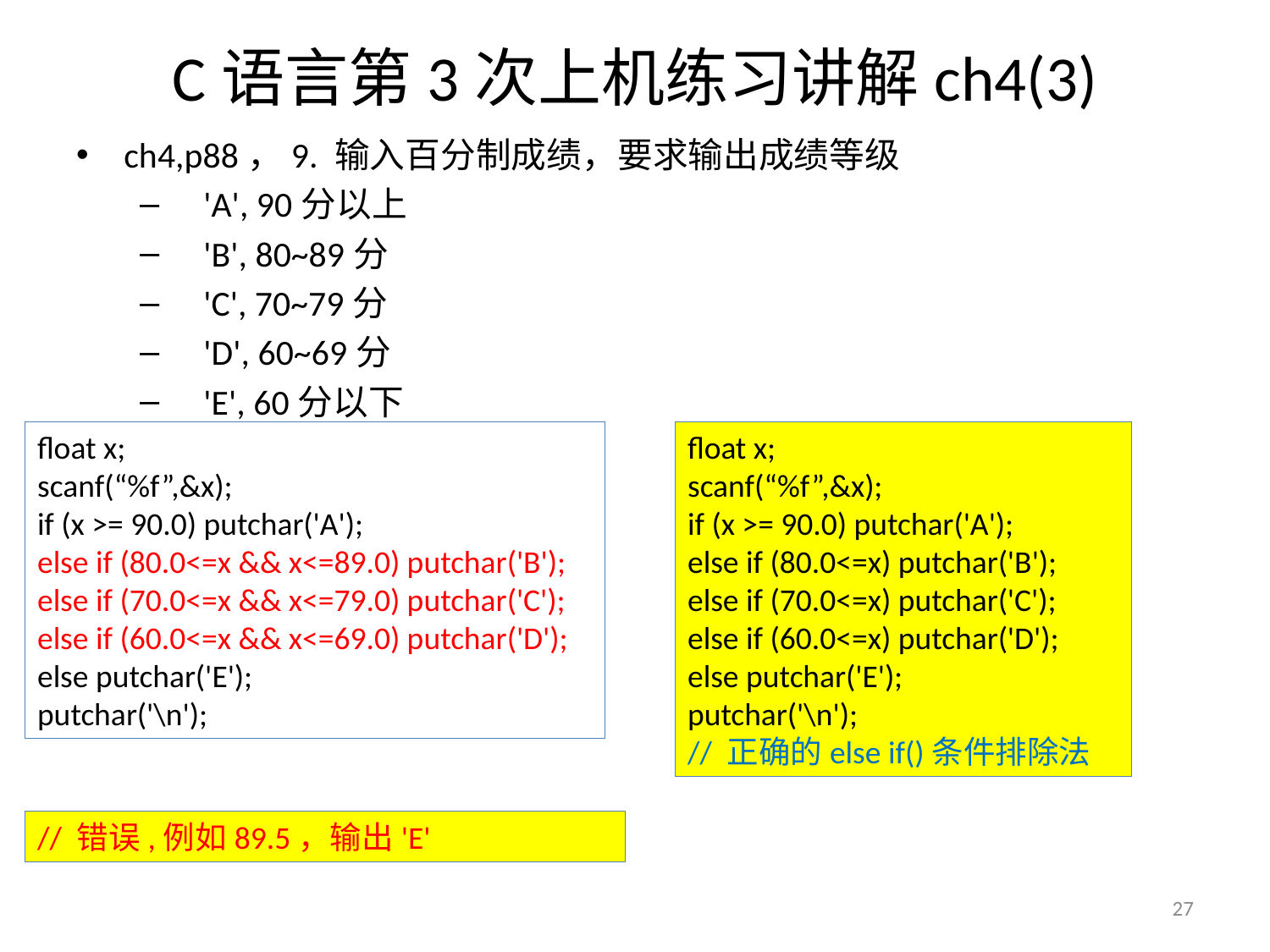

# C语言第3次上机练习讲解ch4(3)
ch4,p88，9. 输入百分制成绩，要求输出成绩等级
   'A', 90分以上
   'B', 80~89分
   'C', 70~79分
   'D', 60~69分
   'E', 60分以下

float x;
scanf(“%f”,&x);
if (x >= 90.0) putchar('A');
else if (80.0<=x && x<=89.0) putchar('B');
else if (70.0<=x && x<=79.0) putchar('C');
else if (60.0<=x && x<=69.0) putchar('D');
else putchar('E');
putchar('\n');
float x;
scanf(“%f”,&x);
if (x >= 90.0) putchar('A');
else if (80.0<=x) putchar('B');
else if (70.0<=x) putchar('C');
else if (60.0<=x) putchar('D');
else putchar('E');
putchar('\n');
// 正确的else if()条件排除法
// 错误,例如89.5，输出'E'
27